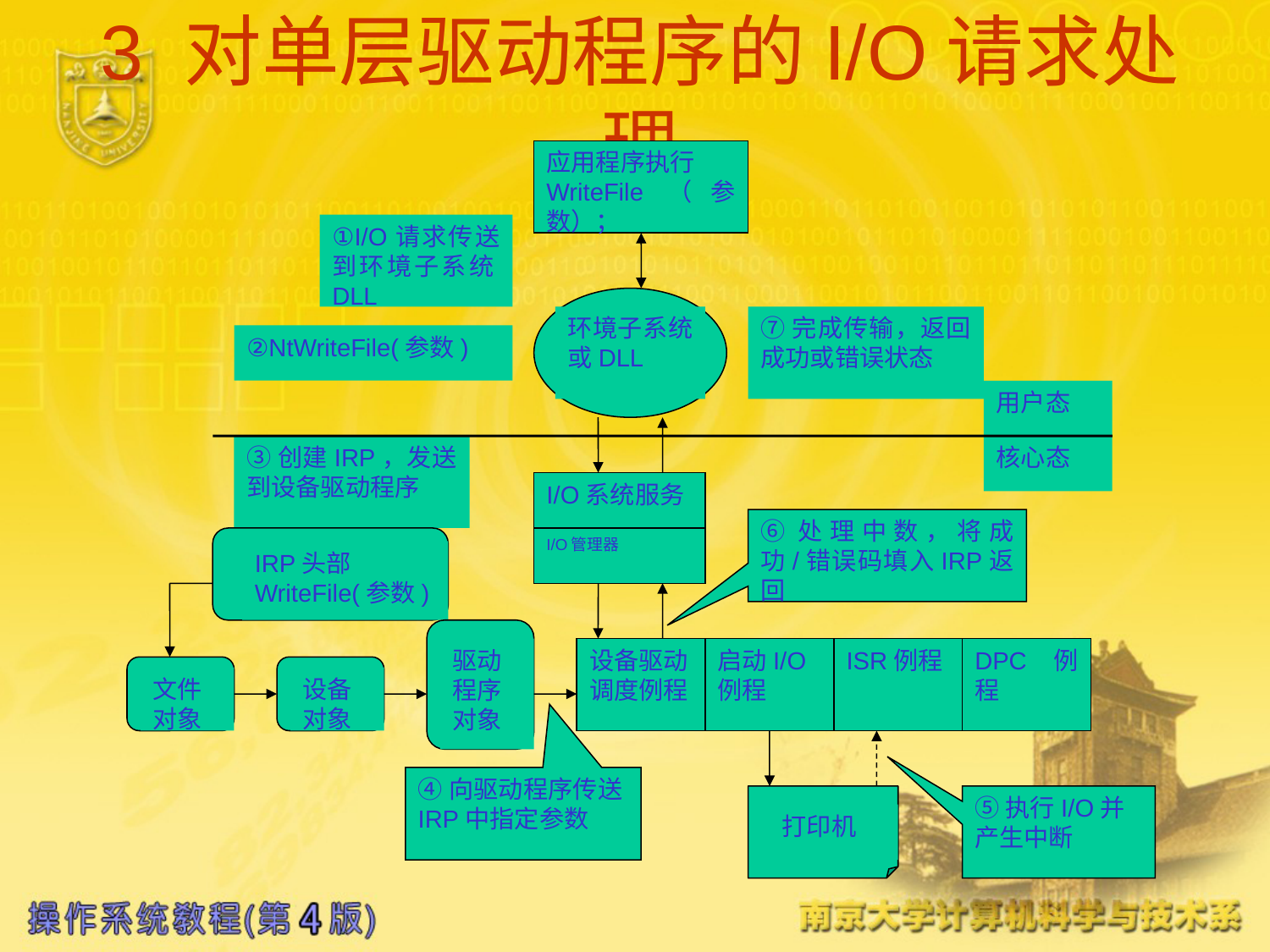

# 3 对单层驱动程序的I/O请求处理
应用程序执行
WriteFile（参数）；

①I/O请求传送到环境子系统DLL

环境子系统或DLL
⑦完成传输，返回成功或错误状态

②NtWriteFile(参数)

用户态

③创建IRP，发送到设备驱动程序

核心态

I/O系统服务

⑥处理中数，将成功/错误码填入IRP返回

IRP头部
WriteFile(参数)
I/O管理器

驱动程序
对象
设备驱动
调度例程
启动I/O例程
ISR例程
DPC例程

打印机

⑤执行I/O并
产生中断

文件
对象

设备
对象

④向驱动程序传送IRP中指定参数